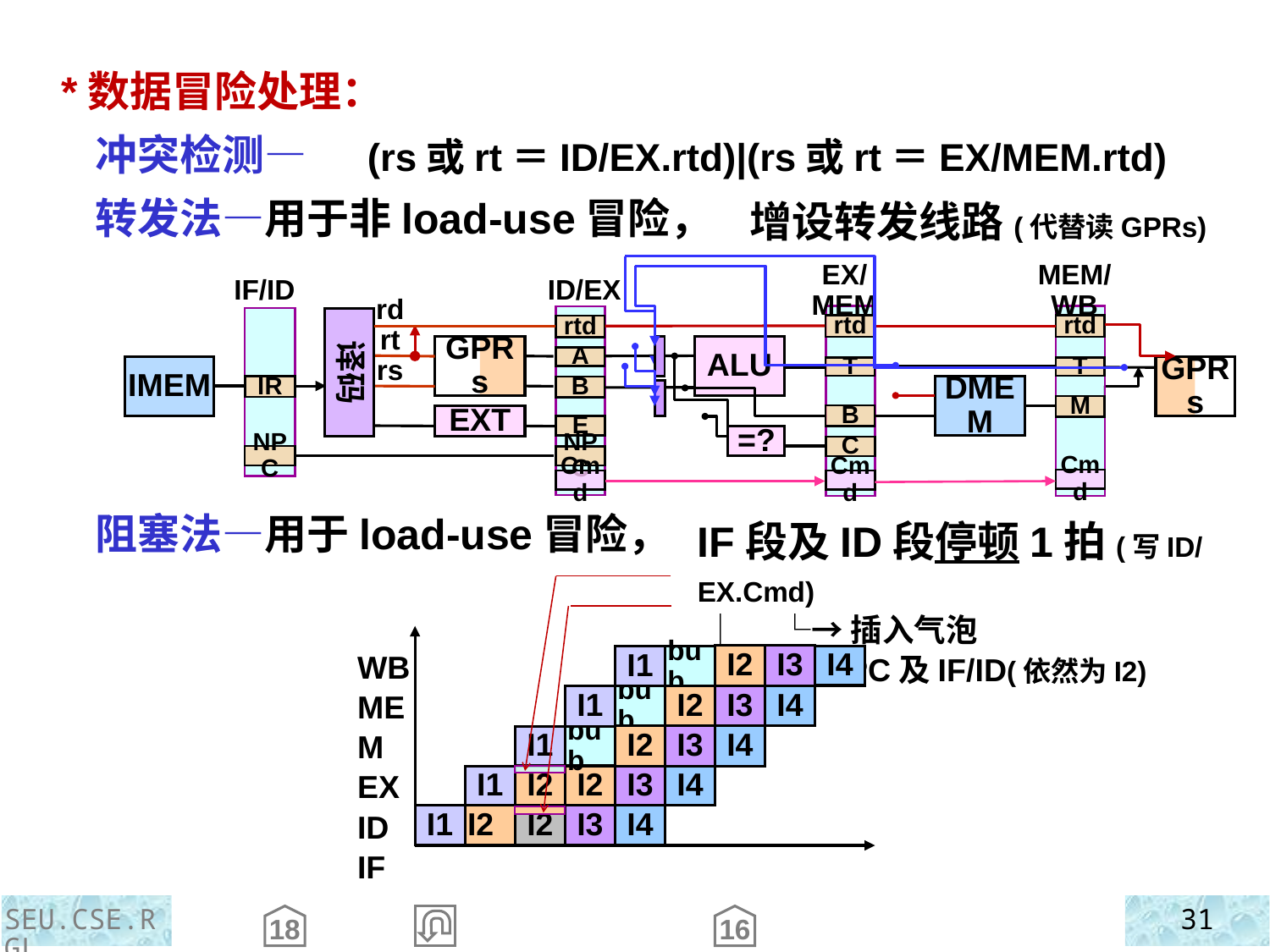

*数据冒险处理：
     冲突检测—
     转发法—用于非load-use冒险，

     阻塞法—用于load-use冒险，
(rs或rt＝ID/EX.rtd)|(rs或rt＝EX/MEM.rtd)
增设转发线路(代替读GPRs)

IF/ID
ID/EX
EX/MEM
MEM/WB
rd
rt
rs

译码
rtd
rtd
rtd
GPRs

ALU
A

IMEM
GPRs
T
T
DMEM
IR
B
M
B
EXT
E
=?
C
NPC
NPC
Cmd
Cmd
Cmd
IF段及ID段停顿1拍(写ID/EX.Cmd)
 │      └→插入气泡
 └→不写PC及IF/ID(依然为I2)
WB
MEM
EX
ID
IF
I2
I3
I4
I1
bub
I2
I3
I1
bub
I4
I2
I3
I4
I1
bub
I1
I2

I2
I3
I4
I1
I2
I2
I3
I4

SEU.CSE.RGL
31

18
16